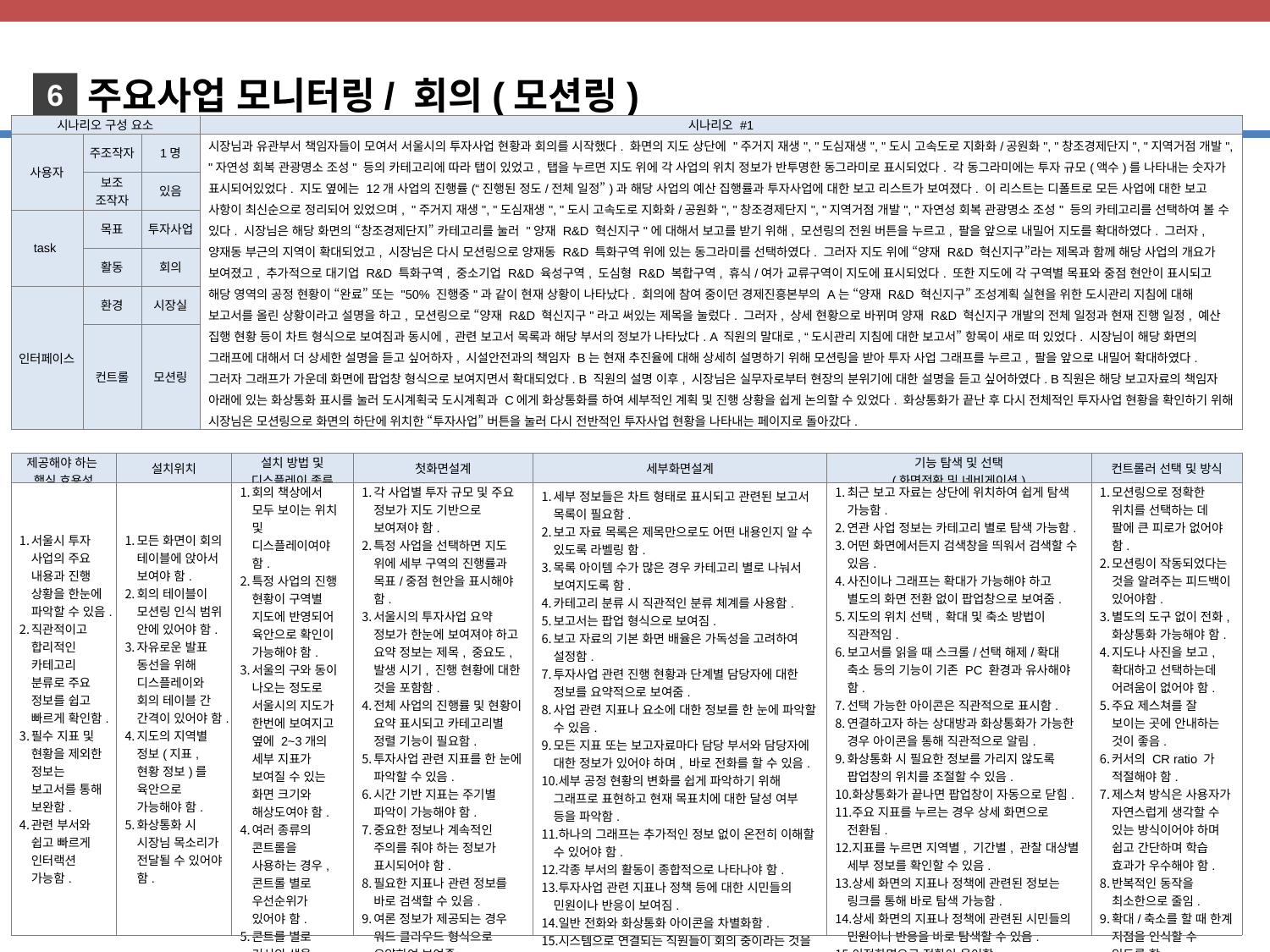

주요사업 모니터링/ 회의(모션링)
6
| 시나리오 구성 요소 |  |  | 시나리오 #1 |
| --- | --- | --- | --- |
| 사용자 | 주조작자 | 1명 | 시장님과 유관부서 책임자들이 모여서 서울시의 투자사업 현황과 회의를 시작했다. 화면의 지도 상단에 "주거지 재생", "도심재생", "도시 고속도로 지화화/공원화", "창조경제단지", "지역거점 개발", "자연성 회복 관광명소 조성" 등의 카테고리에 따라 탭이 있었고, 탭을 누르면 지도 위에 각 사업의 위치 정보가 반투명한 동그라미로 표시되었다. 각 동그라미에는 투자 규모(액수)를 나타내는 숫자가 표시되어있었다. 지도 옆에는 12개 사업의 진행률(“진행된 정도/전체 일정”)과 해당 사업의 예산 집행률과 투자사업에 대한 보고 리스트가 보여졌다. 이 리스트는 디폴트로 모든 사업에 대한 보고 사항이 최신순으로 정리되어 있었으며, "주거지 재생", "도심재생", "도시 고속도로 지화화/공원화", "창조경제단지", "지역거점 개발", "자연성 회복 관광명소 조성" 등의 카테고리를 선택하여 볼 수 있다. 시장님은 해당 화면의 “창조경제단지” 카테고리를 눌러 "양재 R&D 혁신지구"에 대해서 보고를 받기 위해, 모션링의 전원 버튼을 누르고, 팔을 앞으로 내밀어 지도를 확대하였다. 그러자, 양재동 부근의 지역이 확대되었고, 시장님은 다시 모션링으로 양재동 R&D 특화구역 위에 있는 동그라미를 선택하였다. 그러자 지도 위에 “양재 R&D 혁신지구”라는 제목과 함께 해당 사업의 개요가 보여졌고, 추가적으로 대기업 R&D 특화구역, 중소기업 R&D 육성구역, 도심형 R&D 복합구역, 휴식/여가 교류구역이 지도에 표시되었다. 또한 지도에 각 구역별 목표와 중점 현안이 표시되고 해당 영역의 공정 현황이 “완료” 또는 "50% 진행중"과 같이 현재 상황이 나타났다. 회의에 참여 중이던 경제진흥본부의 A는 “양재 R&D 혁신지구” 조성계획 실현을 위한 도시관리 지침에 대해 보고서를 올린 상황이라고 설명을 하고, 모션링으로 “양재 R&D 혁신지구"라고 써있는 제목을 눌렀다. 그러자, 상세 현황으로 바뀌며 양재 R&D 혁신지구 개발의 전체 일정과 현재 진행 일정, 예산 집행 현황 등이 차트 형식으로 보여짐과 동시에, 관련 보고서 목록과 해당 부서의 정보가 나타났다. A 직원의 말대로, “도시관리 지침에 대한 보고서” 항목이 새로 떠 있었다. 시장님이 해당 화면의 그래프에 대해서 더 상세한 설명을 듣고 싶어하자, 시설안전과의 책임자 B는 현재 추진율에 대해 상세히 설명하기 위해 모션링을 받아 투자 사업 그래프를 누르고, 팔을 앞으로 내밀어 확대하였다. 그러자 그래프가 가운데 화면에 팝업창 형식으로 보여지면서 확대되었다. B 직원의 설명 이후, 시장님은 실무자로부터 현장의 분위기에 대한 설명을 듣고 싶어하였다. B직원은 해당 보고자료의 책임자 아래에 있는 화상통화 표시를 눌러 도시계획국 도시계획과 C에게 화상통화를 하여 세부적인 계획 및 진행 상황을 쉽게 논의할 수 있었다. 화상통화가 끝난 후 다시 전체적인 투자사업 현황을 확인하기 위해 시장님은 모션링으로 화면의 하단에 위치한 “투자사업” 버튼을 눌러 다시 전반적인 투자사업 현황을 나타내는 페이지로 돌아갔다. |
|  | 보조 조작자 | 있음 |  |
| task | 목표 | 투자사업 |  |
|  | 활동 | 회의 |  |
| 인터페이스 | 환경 | 시장실 |  |
|  | 컨트롤 | 모션링 |  |
| 제공해야 하는 핵심 효용성 | 설치위치 | 설치 방법 및 디스플레이 종류 | 첫화면설계 | 세부화면설계 | 기능 탐색 및 선택 (화면전환 및 네비게이션) | 컨트롤러 선택 및 방식 |
| --- | --- | --- | --- | --- | --- | --- |
| 서울시 투자 사업의 주요 내용과 진행 상황을 한눈에 파악할 수 있음. 직관적이고 합리적인 카테고리 분류로 주요 정보를 쉽고 빠르게 확인함. 필수 지표 및 현황을 제외한 정보는 보고서를 통해 보완함. 관련 부서와 쉽고 빠르게 인터랙션 가능함. | 모든 화면이 회의 테이블에 앉아서 보여야 함. 회의 테이블이 모션링 인식 범위 안에 있어야 함. 자유로운 발표 동선을 위해 디스플레이와 회의 테이블 간 간격이 있어야 함. 지도의 지역별 정보(지표, 현황 정보)를 육안으로 가능해야 함. 화상통화 시 시장님 목소리가 전달될 수 있어야 함. | 회의 책상에서 모두 보이는 위치 및 디스플레이여야 함. 특정 사업의 진행 현황이 구역별 지도에 반영되어 육안으로 확인이 가능해야 함. 서울의 구와 동이 나오는 정도로 서울시의 지도가 한번에 보여지고 옆에 2~3개의 세부 지표가 보여질 수 있는 화면 크기와 해상도여야 함. 여러 종류의 콘트롤을 사용하는 경우, 콘트롤 별로 우선순위가 있어야 함. 콘트롤 별로 커서의 색을 다르게 해서 사용자 구별함. | 각 사업별 투자 규모 및 주요 정보가 지도 기반으로 보여져야 함. 특정 사업을 선택하면 지도 위에 세부 구역의 진행률과 목표/중점 현안을 표시해야 함. 서울시의 투자사업 요약 정보가 한눈에 보여져야 하고 요약 정보는 제목, 중요도, 발생 시기, 진행 현황에 대한 것을 포함함. 전체 사업의 진행률 및 현황이 요약 표시되고 카테고리별 정렬 기능이 필요함. 투자사업 관련 지표를 한 눈에 파악할 수 있음. 시간 기반 지표는 주기별 파악이 가능해야 함. 중요한 정보나 계속적인 주의를 줘야 하는 정보가 표시되어야 함. 필요한 지표나 관련 정보를 바로 검색할 수 있음. 여론 정보가 제공되는 경우 워드 클라우드 형식으로 요약하여 보여줌. 보안상 외빈에게 보이지 않아야 하는 정보는 가릴 수 있음. | 세부 정보들은 차트 형태로 표시되고 관련된 보고서 목록이 필요함. 보고 자료 목록은 제목만으로도 어떤 내용인지 알 수 있도록 라벨링 함. 목록 아이템 수가 많은 경우 카테고리 별로 나눠서 보여지도록 함. 카테고리 분류 시 직관적인 분류 체계를 사용함. 보고서는 팝업 형식으로 보여짐. 보고 자료의 기본 화면 배율은 가독성을 고려하여 설정함. 투자사업 관련 진행 현황과 단계별 담당자에 대한 정보를 요약적으로 보여줌. 사업 관련 지표나 요소에 대한 정보를 한 눈에 파악할 수 있음. 모든 지표 또는 보고자료마다 담당 부서와 담당자에 대한 정보가 있어야 하며, 바로 전화를 할 수 있음. 세부 공정 현황의 변화를 쉽게 파악하기 위해 그래프로 표현하고 현재 목표치에 대한 달성 여부 등을 파악함. 하나의 그래프는 추가적인 정보 없이 온전히 이해할 수 있어야 함. 각종 부서의 활동이 종합적으로 나타나야 함. 투자사업 관련 지표나 정책 등에 대한 시민들의 민원이나 반응이 보여짐. 일반 전화와 화상통화 아이콘을 차별화함. 시스템으로 연결되는 직원들이 회의 중이라는 것을 알 수 있음 화상통화 팝업창의 기본 위치는 정보를 최소한으로 가림. 관련 없는 정보는 보여주지 않음. | 최근 보고 자료는 상단에 위치하여 쉽게 탐색 가능함. 연관 사업 정보는 카테고리 별로 탐색 가능함. 어떤 화면에서든지 검색창을 띄워서 검색할 수 있음. 사진이나 그래프는 확대가 가능해야 하고 별도의 화면 전환 없이 팝업창으로 보여줌. 지도의 위치 선택, 확대 및 축소 방법이 직관적임. 보고서를 읽을 때 스크롤/선택 해제/확대 축소 등의 기능이 기존 PC 환경과 유사해야 함. 선택 가능한 아이콘은 직관적으로 표시함. 연결하고자 하는 상대방과 화상통화가 가능한 경우 아이콘을 통해 직관적으로 알림. 화상통화 시 필요한 정보를 가리지 않도록 팝업창의 위치를 조절할 수 있음. 화상통화가 끝나면 팝업창이 자동으로 닫힘. 주요 지표를 누르는 경우 상세 화면으로 전환됨. 지표를 누르면 지역별, 기간별, 관찰 대상별 세부 정보를 확인할 수 있음. 상세 화면의 지표나 정책에 관련된 정보는 링크를 통해 바로 탐색 가능함. 상세 화면의 지표나 정책에 관련된 시민들의 민원이나 반응을 바로 탐색할 수 있음. 이전화면으로 전환이 용이함. | 모션링으로 정확한 위치를 선택하는 데 팔에 큰 피로가 없어야 함. 모션링이 작동되었다는 것을 알려주는 피드백이 있어야함. 별도의 도구 없이 전화, 화상통화 가능해야 함. 지도나 사진을 보고, 확대하고 선택하는데 어려움이 없어야 함. 주요 제스쳐를 잘 보이는 곳에 안내하는 것이 좋음. 커서의 CR ratio 가 적절해야 함. 제스쳐 방식은 사용자가 자연스럽게 생각할 수 있는 방식이어야 하며 쉽고 간단하며 학습 효과가 우수해야 함. 반복적인 동작을 최소한으로 줄임. 확대/축소를 할 때 한계 지점을 인식할 수 있도록 함. |